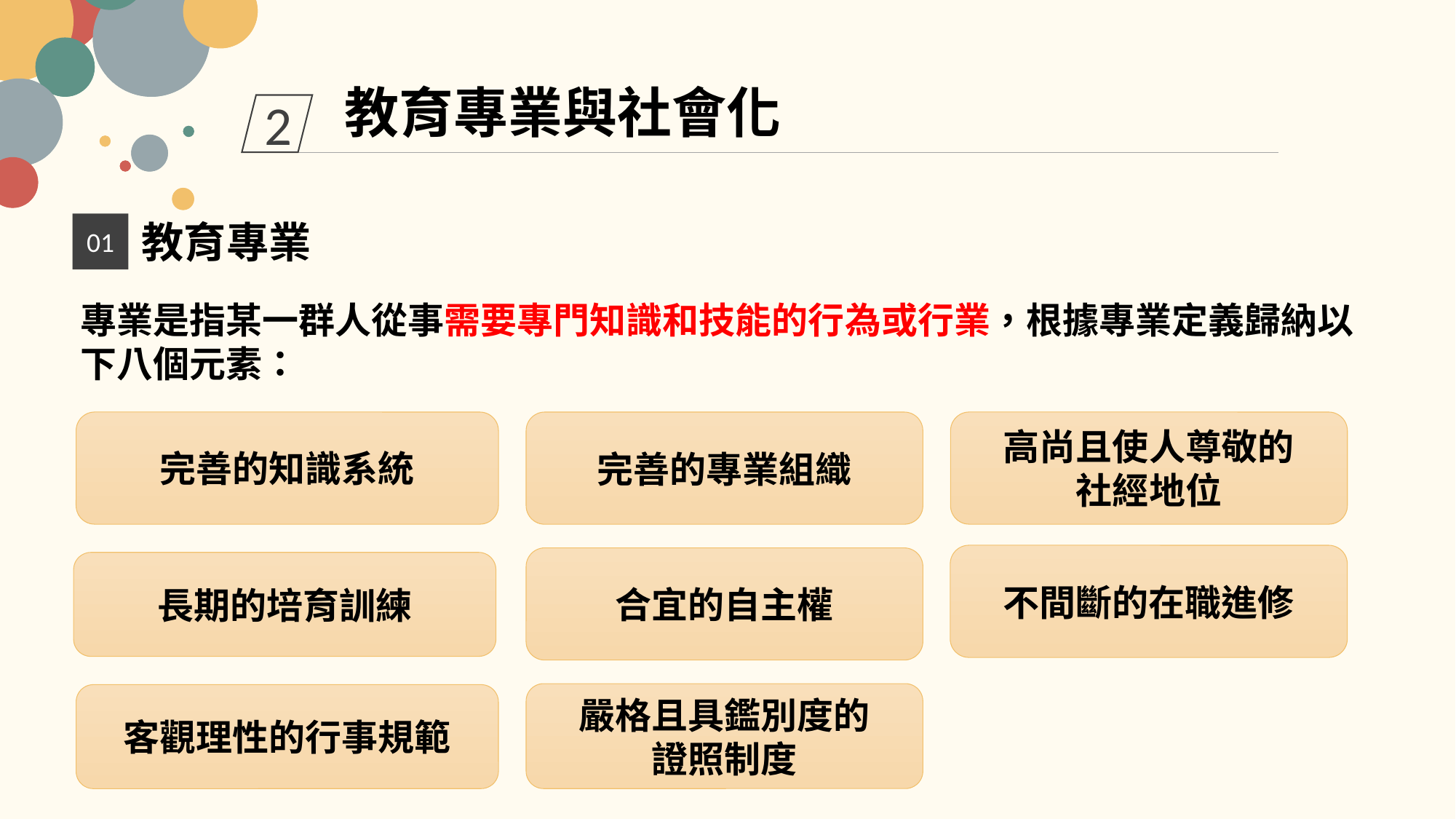

教育專業與社會化
2
教育專業
01
專業是指某一群人從事需要專門知識和技能的行為或行業，根據專業定義歸納以下八個元素：
完善的知識系統
完善的專業組織
高尚且使人尊敬的
社經地位
不間斷的在職進修
合宜的自主權
長期的培育訓練
嚴格且具鑑別度的
證照制度
客觀理性的行事規範